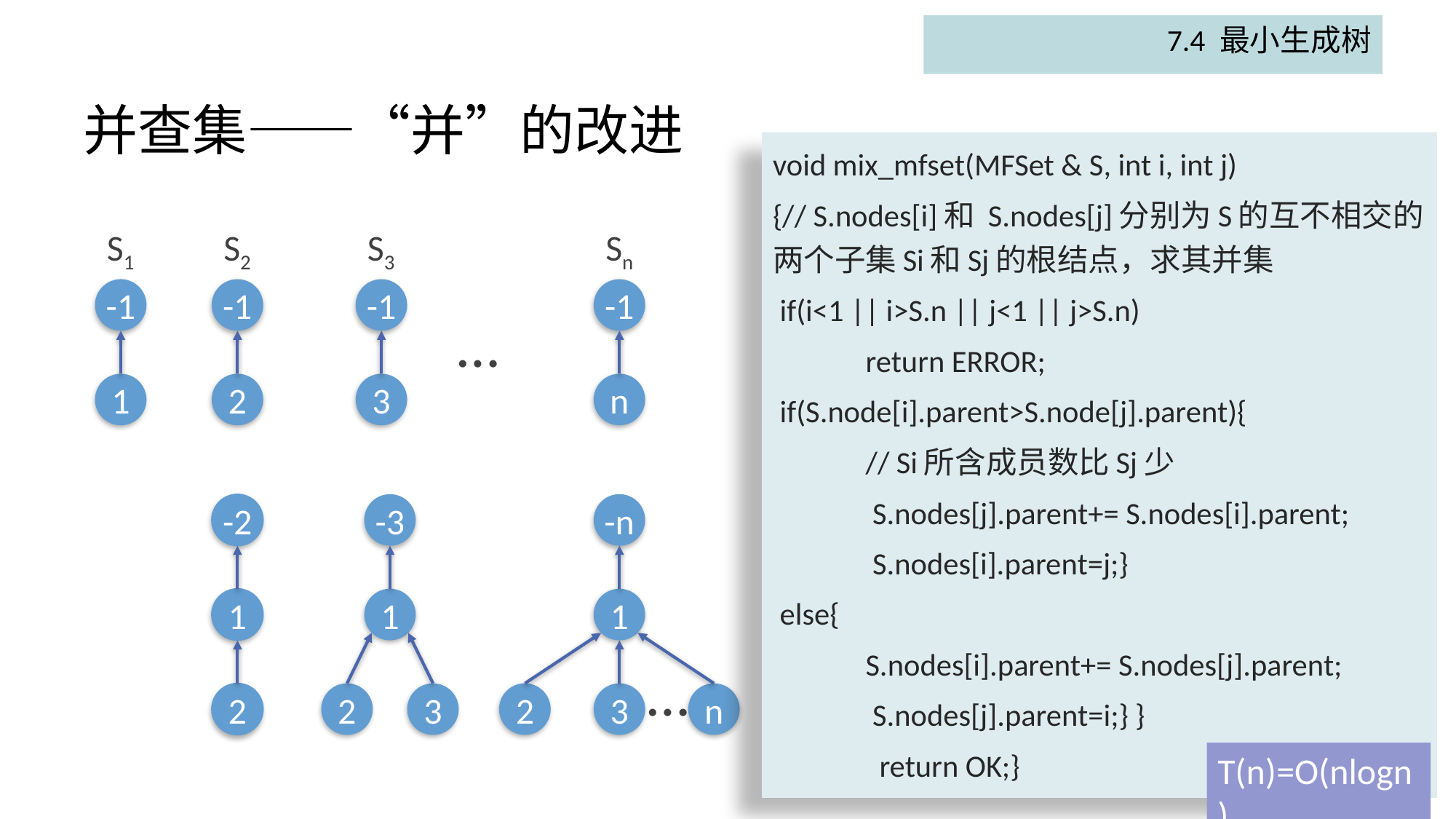

7.4 最小生成树
# 并查集——“并”的改进
void mix_mfset(MFSet & S, int i, int j)
{// S.nodes[i]和 S.nodes[j]分别为S的互不相交的两个子集Si和Sj的根结点，求其并集
 if(i<1 || i>S.n || j<1 || j>S.n)
	return ERROR;
 if(S.node[i].parent>S.node[j].parent){
	// Si所含成员数比Sj少
	 S.nodes[j].parent+= S.nodes[i].parent;
	 S.nodes[i].parent=j;}
 else{
	S.nodes[i].parent+= S.nodes[j].parent;
	 S.nodes[j].parent=i;} }
	  return OK;}

S1
S2
S3
Sn
-1
-1
-1
-1
…
1
2
3
n
-2
1
2
-3
1
2
3
-n
1
…
2
3
n
T(n)=O(nlogn)